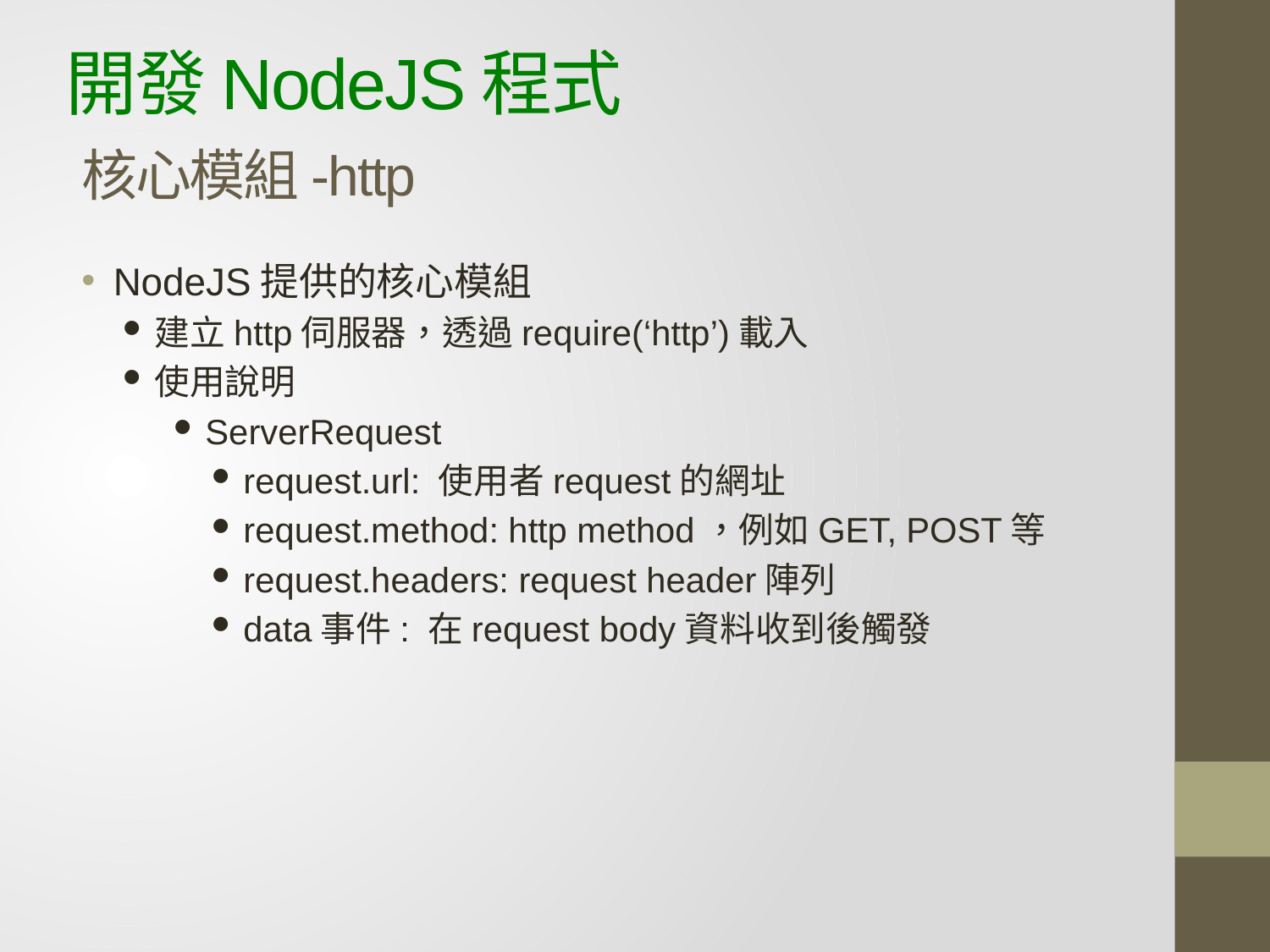

# 開發NodeJS程式 核心模組-http

NodeJS提供的核心模組
建立http伺服器，透過require(‘http’)載入
使用說明
ServerRequest
request.url: 使用者request的網址
request.method: http method，例如GET, POST等
request.headers: request header陣列
data事件: 在request body資料收到後觸發